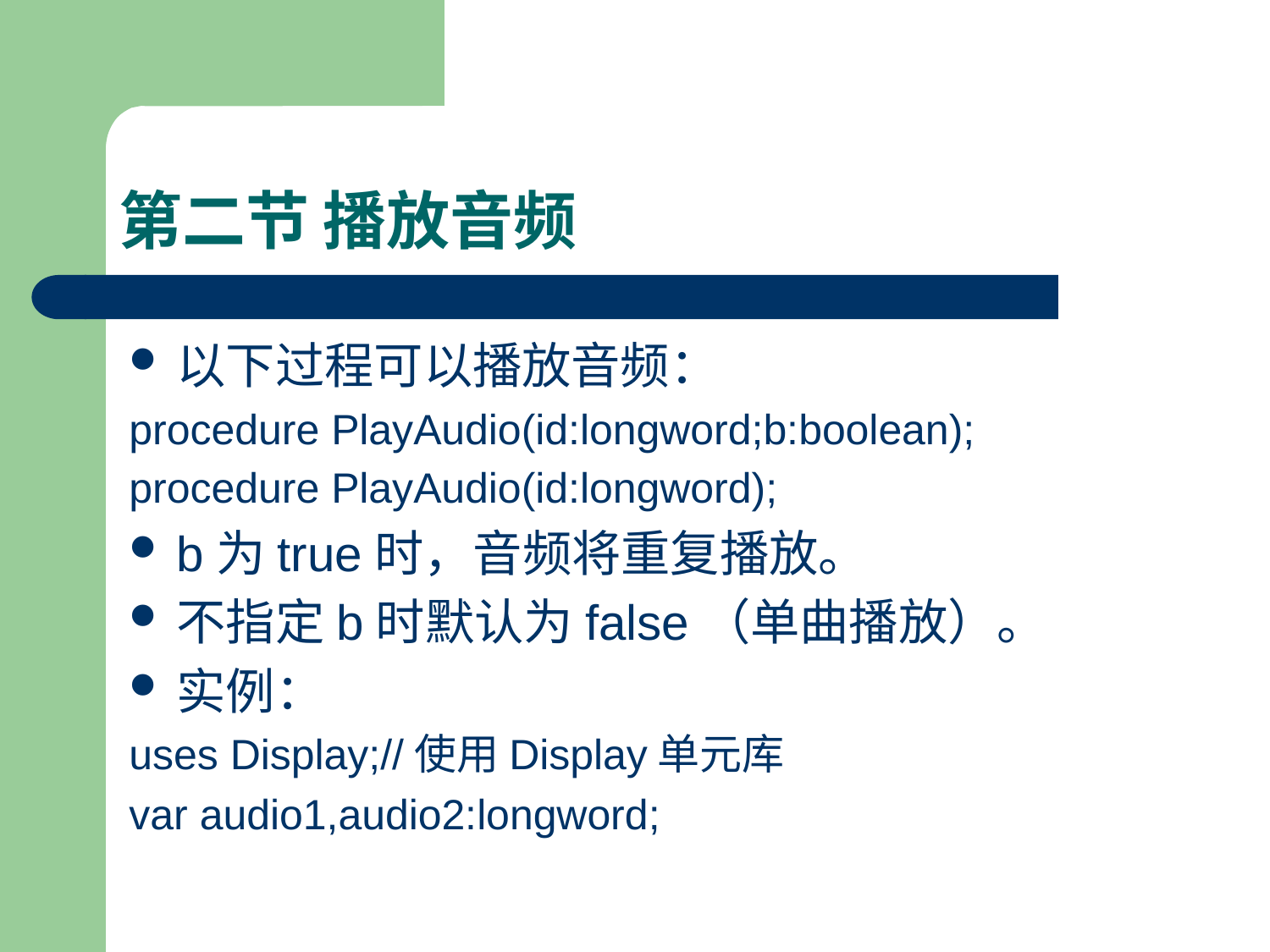

# 第二节 播放音频
以下过程可以播放音频：
procedure PlayAudio(id:longword;b:boolean);
procedure PlayAudio(id:longword);
b为true时，音频将重复播放。
不指定b时默认为false（单曲播放）。
实例：
uses Display;//使用Display单元库
var audio1,audio2:longword;